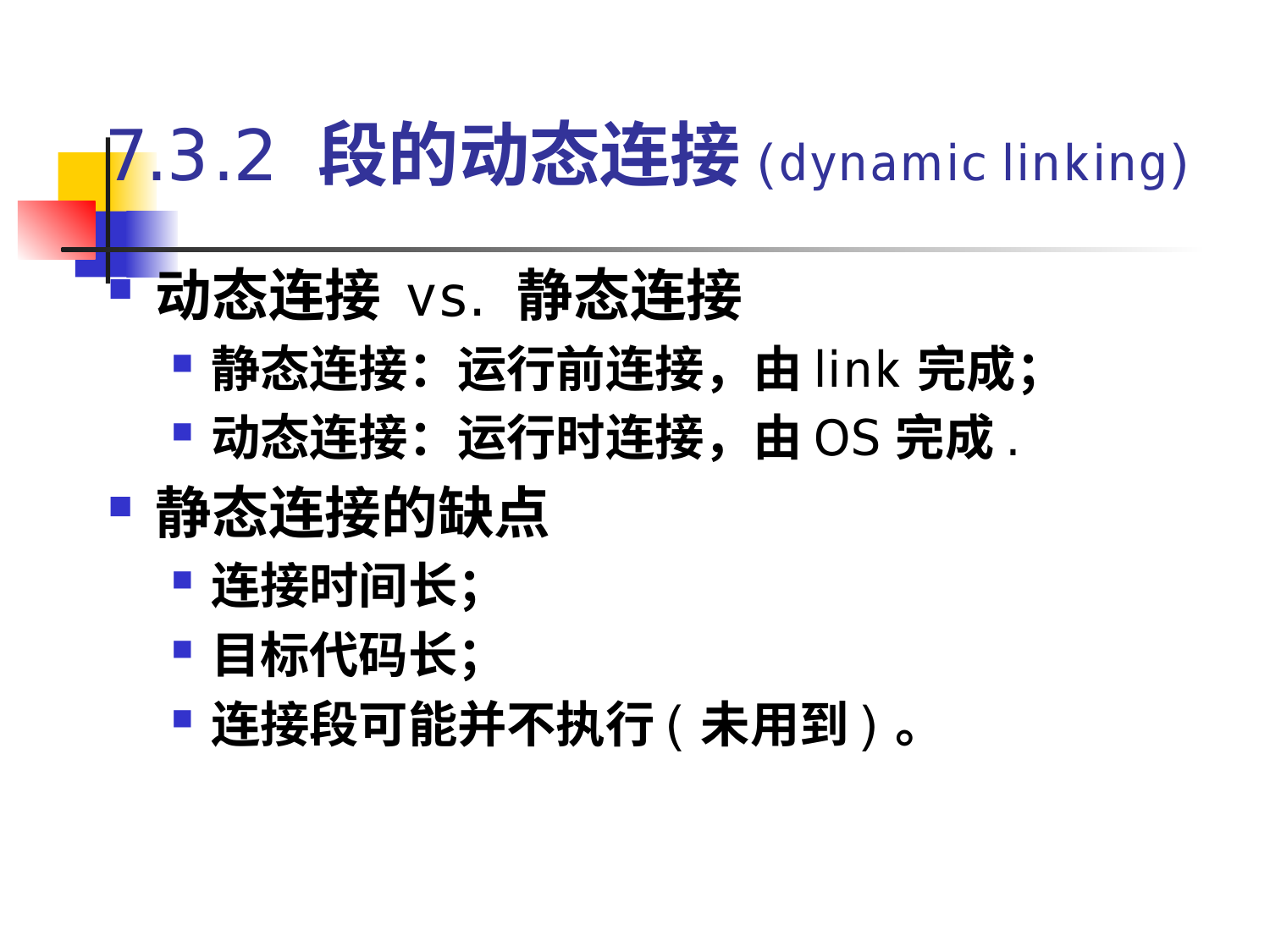

# 7.3.2 段的动态连接(dynamic linking)
动态连接 vs. 静态连接
静态连接：运行前连接，由link完成；
动态连接：运行时连接，由OS完成.
静态连接的缺点
连接时间长；
目标代码长；
连接段可能并不执行(未用到)。